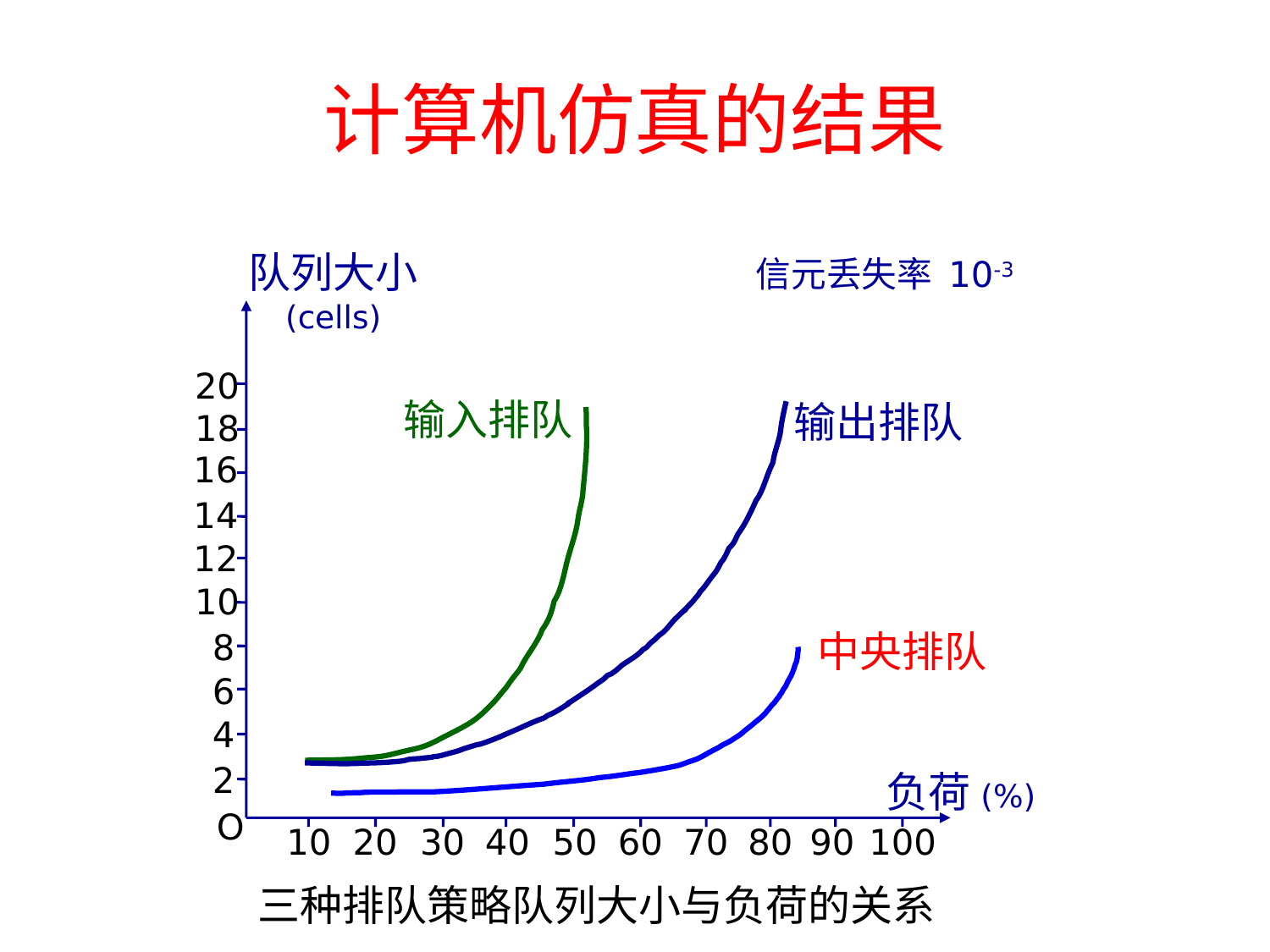

# 计算机仿真的结果
队列大小
(cells)

20

18

16

14

12

10

8

6

4

2
负荷(%)

O

30
40
70
80
90
100
10
20
50
60

信元丢失率 10-3
输入排队
输出排队

中央排队

三种排队策略队列大小与负荷的关系